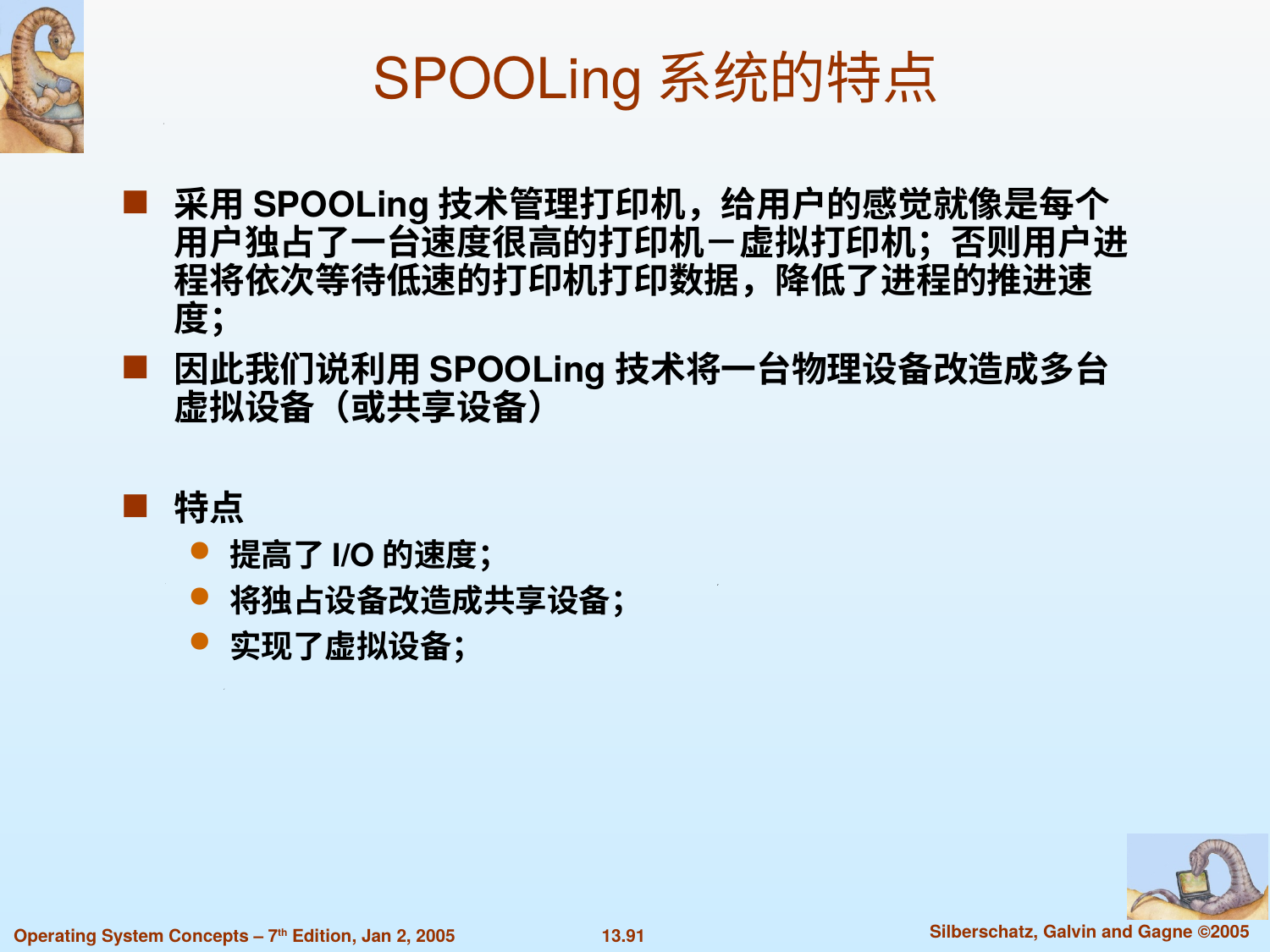

SPOOLing系统的特点
采用SPOOLing技术管理打印机，给用户的感觉就像是每个用户独占了一台速度很高的打印机－虚拟打印机；否则用户进程将依次等待低速的打印机打印数据，降低了进程的推进速度；
因此我们说利用SPOOLing技术将一台物理设备改造成多台虚拟设备（或共享设备）

特点
提高了I/O的速度；
将独占设备改造成共享设备；
实现了虚拟设备；